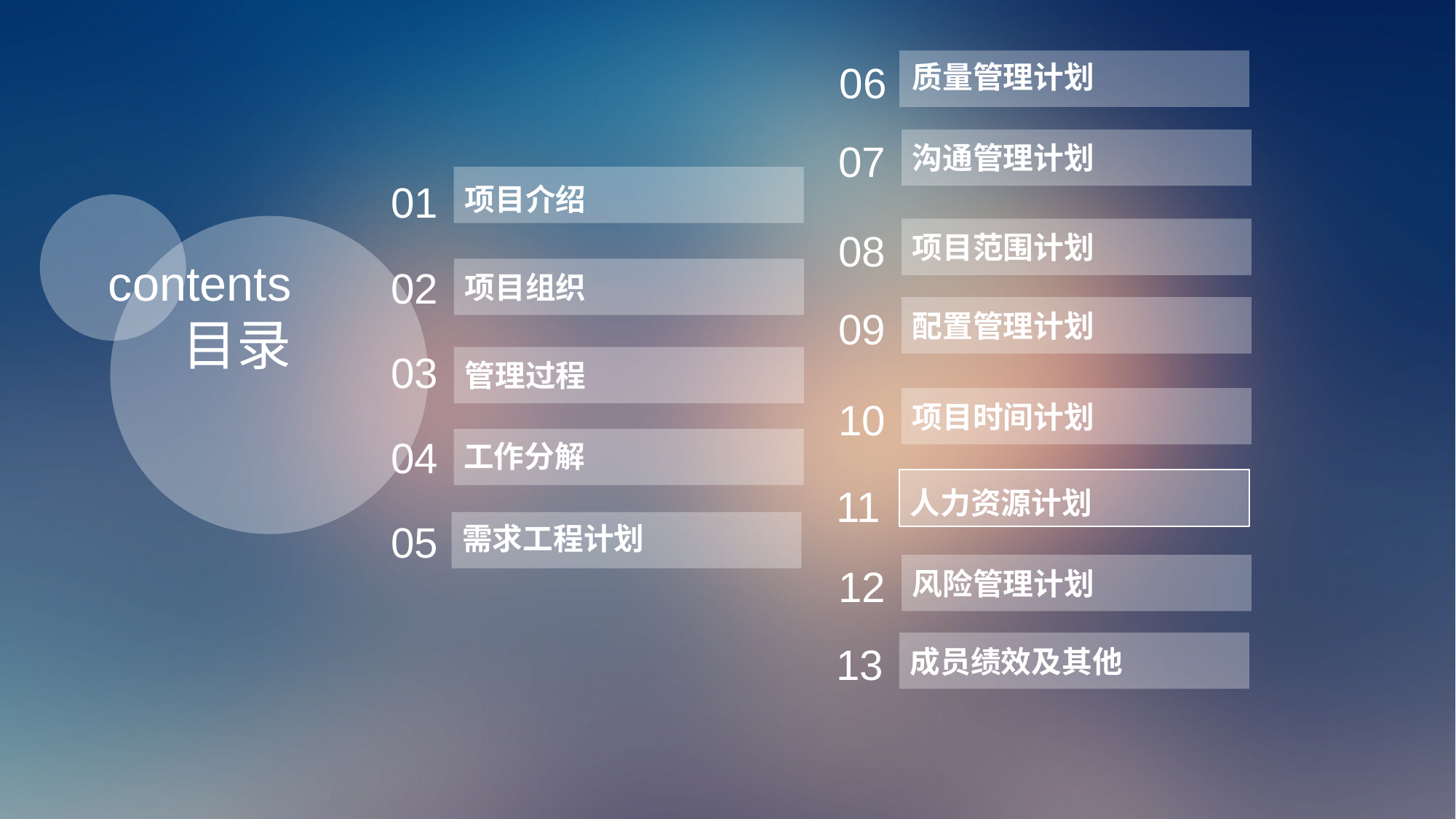

06

质量管理计划
07

沟通管理计划

01
项目介绍

08

项目范围计划
contents
目录
02

项目组织
09

配置管理计划
03

管理过程
10

项目时间计划
04

工作分解

11
人力资源计划
05

需求工程计划
12

风险管理计划
13

成员绩效及其他